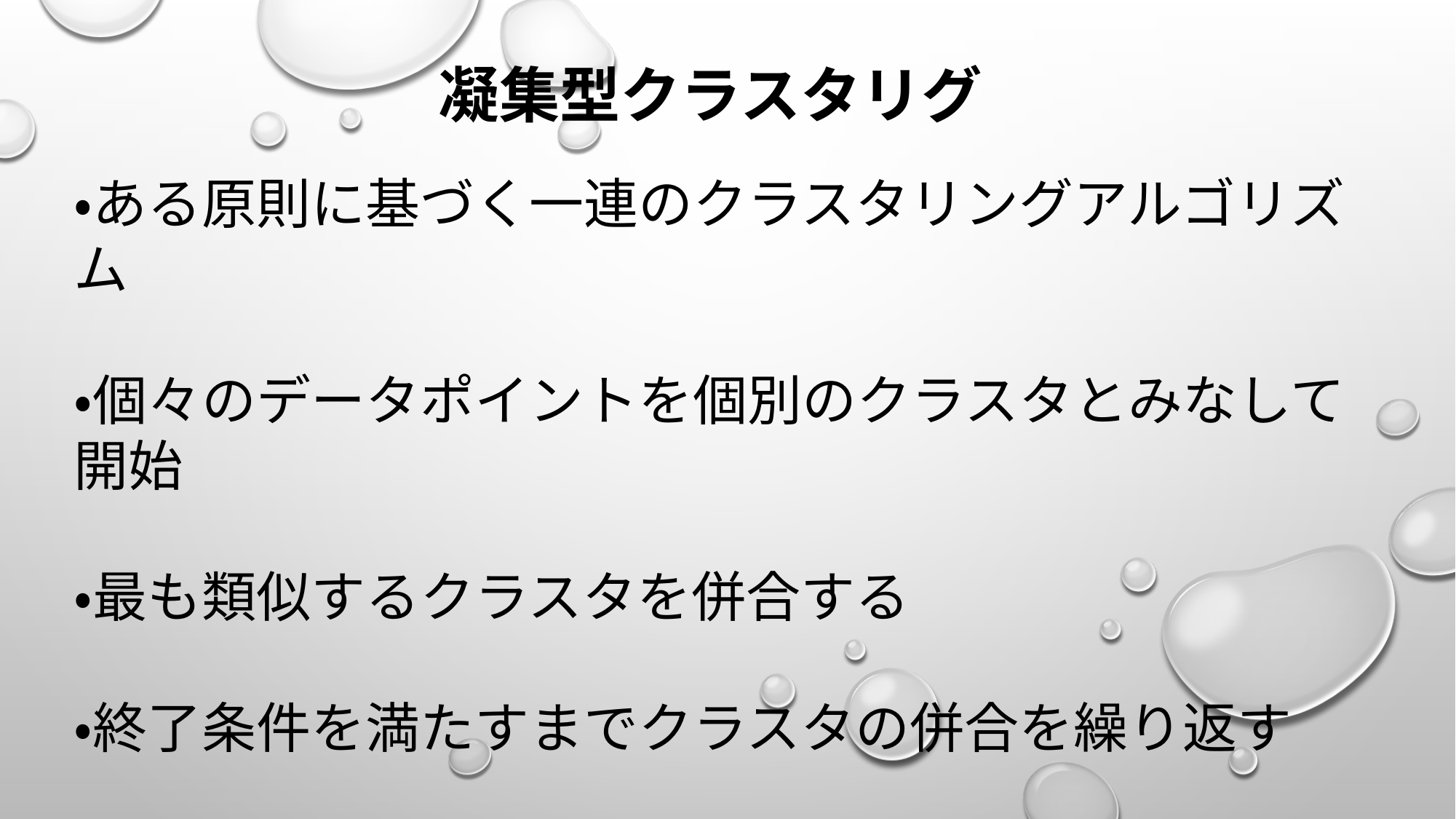

凝集型クラスタリグ
・ある原則に基づく一連のクラスタリングアルゴリズム

・個々のデータポイントを個別のクラスタとみなして開始

・最も類似するクラスタを併合する

・終了条件を満たすまでクラスタの併合を繰り返す